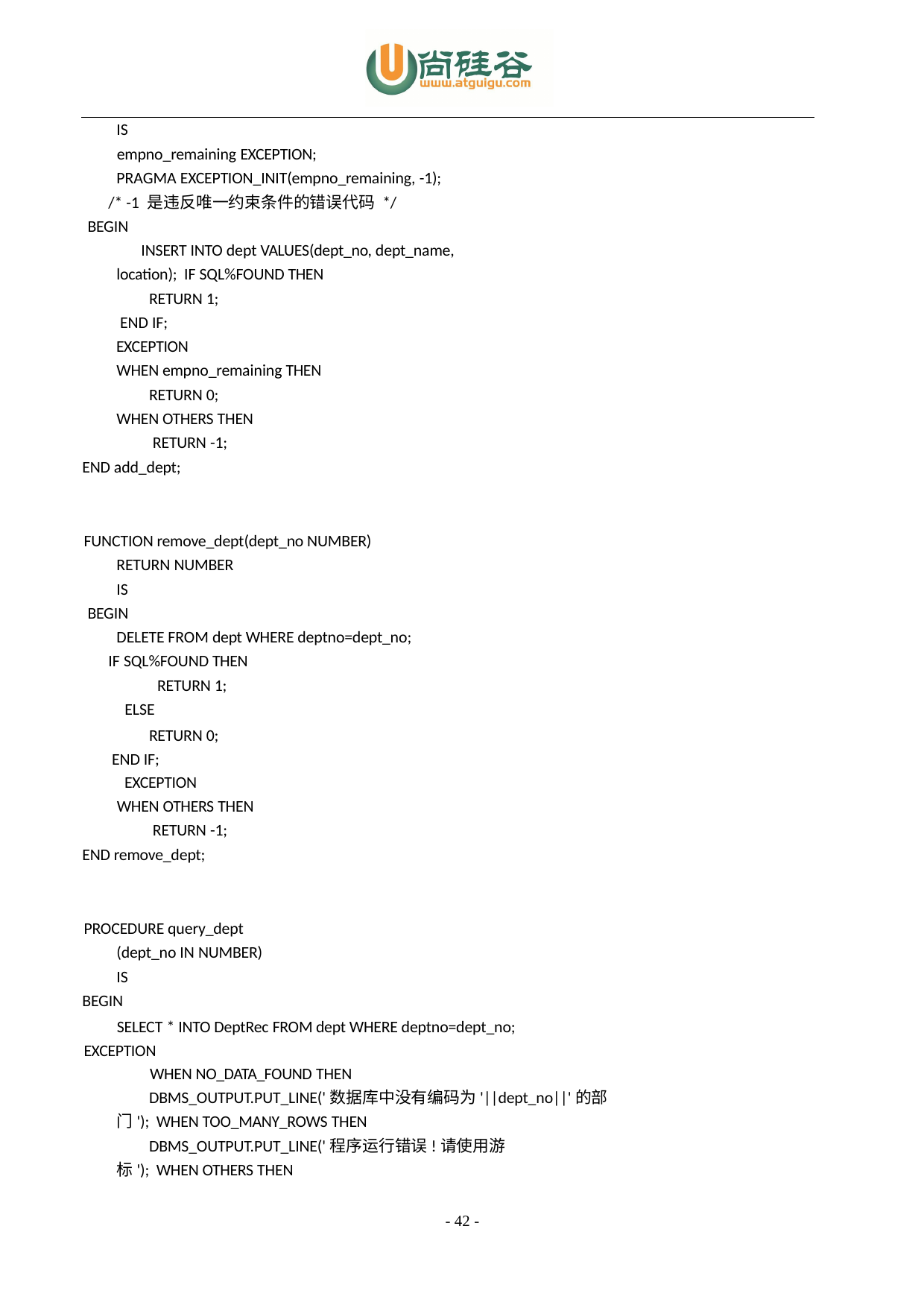

IS
empno_remaining EXCEPTION;
PRAGMA EXCEPTION_INIT(empno_remaining, -1);
/* -1 是违反唯一约束条件的错误代码 */  BEGIN
INSERT INTO dept VALUES(dept_no, dept_name, location);  IF SQL%FOUND THEN
RETURN 1;  END IF;
EXCEPTION
WHEN empno_remaining THEN  RETURN 0;
WHEN OTHERS THEN  RETURN -1;
END add_dept;

FUNCTION remove_dept(dept_no NUMBER)  RETURN NUMBER
IS  BEGIN
DELETE FROM dept WHERE deptno=dept_no;  IF SQL%FOUND THEN
RETURN 1;
ELSE
RETURN 0;  END IF;
EXCEPTION
WHEN OTHERS THEN  RETURN -1;
END remove_dept;

PROCEDURE query_dept  (dept_no IN NUMBER)  IS
BEGIN
SELECT * INTO DeptRec FROM dept WHERE deptno=dept_no;  EXCEPTION
WHEN NO_DATA_FOUND THEN
DBMS_OUTPUT.PUT_LINE('数据库中没有编码为'||dept_no||'的部门');  WHEN TOO_MANY_ROWS THEN
DBMS_OUTPUT.PUT_LINE('程序运行错误!请使用游标');  WHEN OTHERS THEN
- 42 -